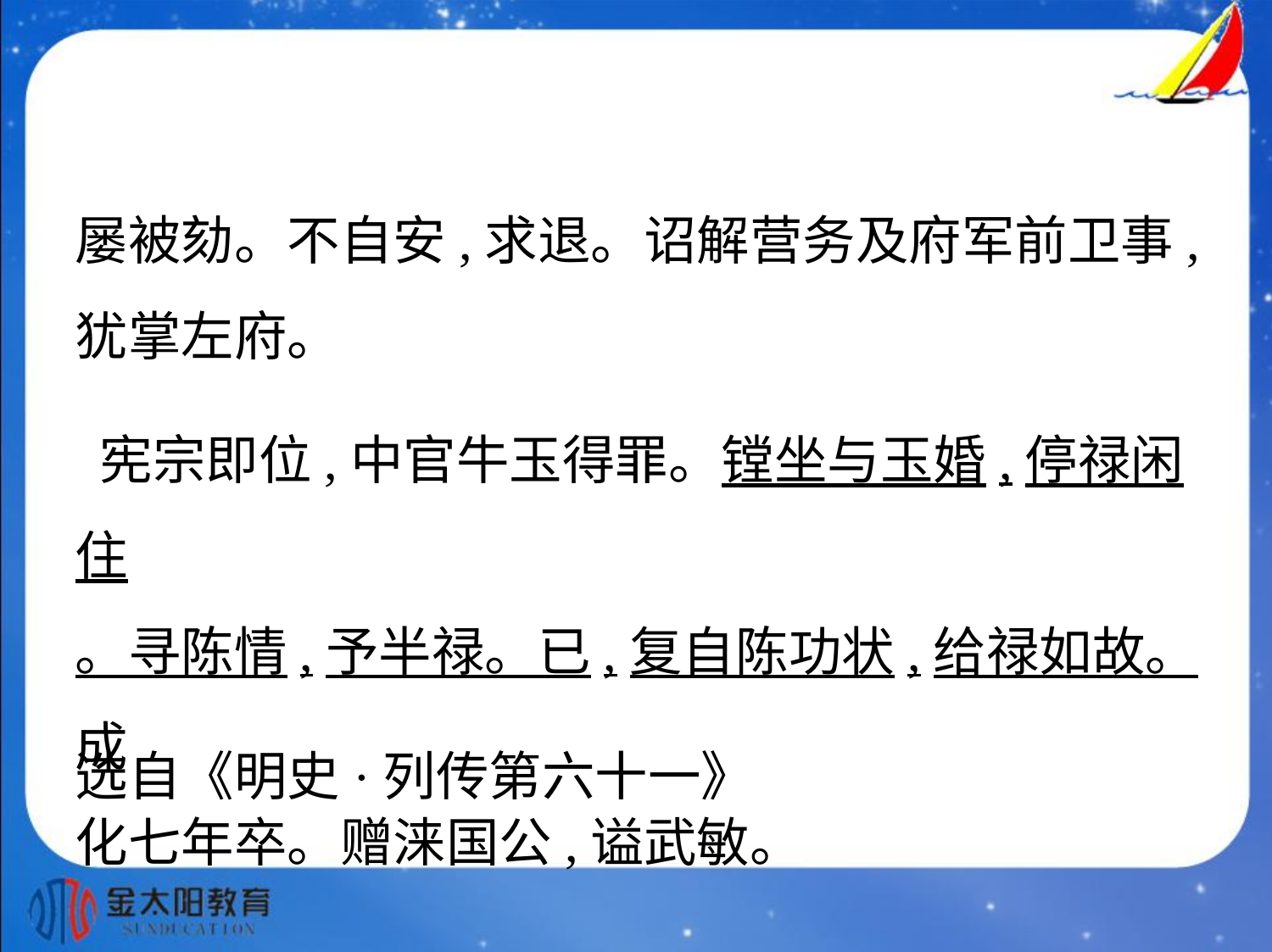

屡被劾。不自安,求退。诏解营务及府军前卫事,
犹掌左府。
 宪宗即位,中官牛玉得罪。镗坐与玉婚,停禄闲住
。寻陈情,予半禄。已,复自陈功状,给禄如故。成
化七年卒。赠涞国公,谥武敏。
选自《明史·列传第六十一》